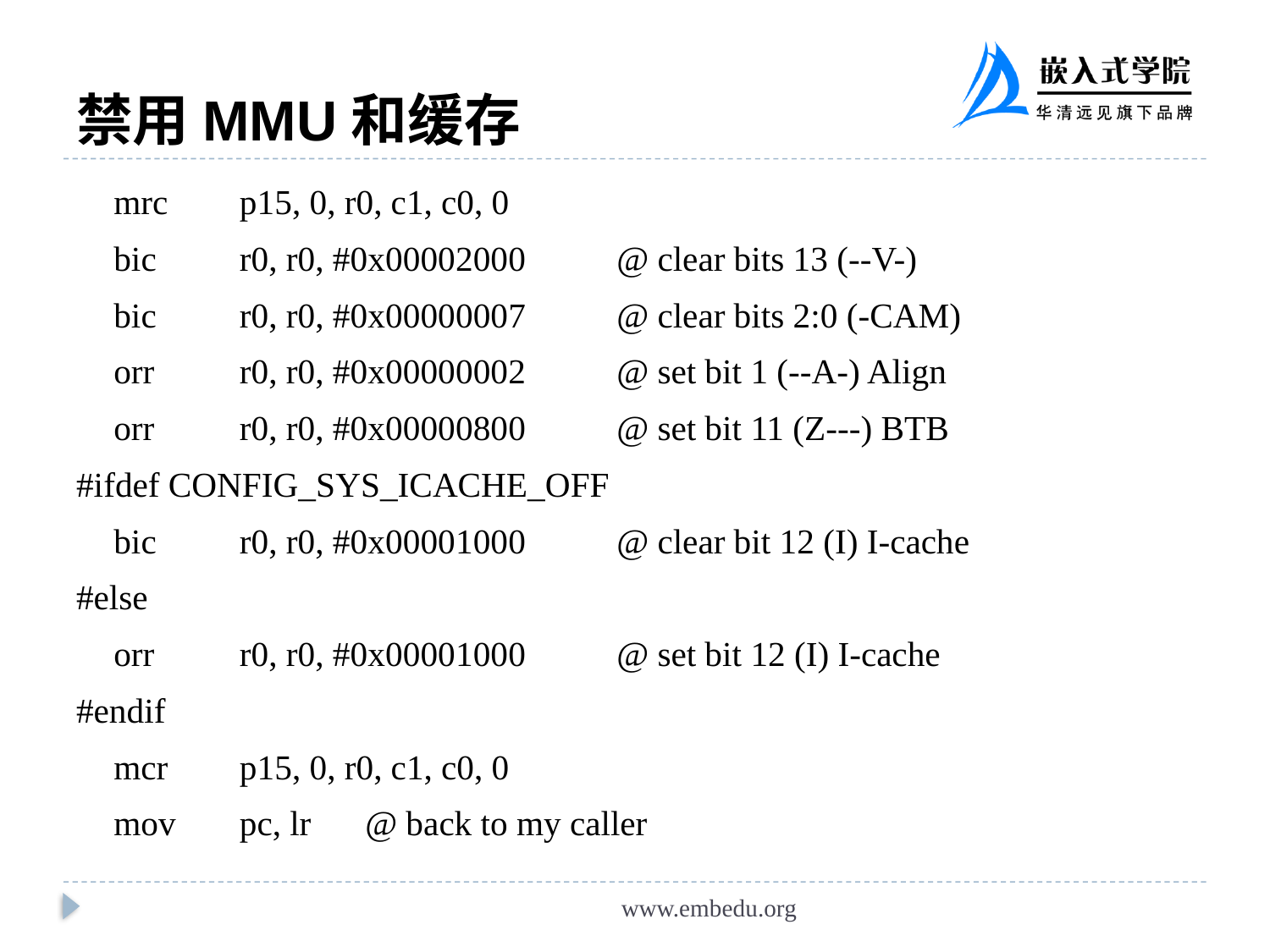

# 禁用MMU和缓存
	mrc	p15, 0, r0, c1, c0, 0
	bic	r0, r0, #0x00002000	@ clear bits 13 (--V-)
	bic	r0, r0, #0x00000007	@ clear bits 2:0 (-CAM)
	orr	r0, r0, #0x00000002	@ set bit 1 (--A-) Align
	orr	r0, r0, #0x00000800	@ set bit 11 (Z---) BTB
#ifdef CONFIG_SYS_ICACHE_OFF
	bic	r0, r0, #0x00001000	@ clear bit 12 (I) I-cache
#else
	orr	r0, r0, #0x00001000	@ set bit 12 (I) I-cache
#endif
	mcr	p15, 0, r0, c1, c0, 0
	mov	pc, lr			@ back to my caller
www.embedu.org